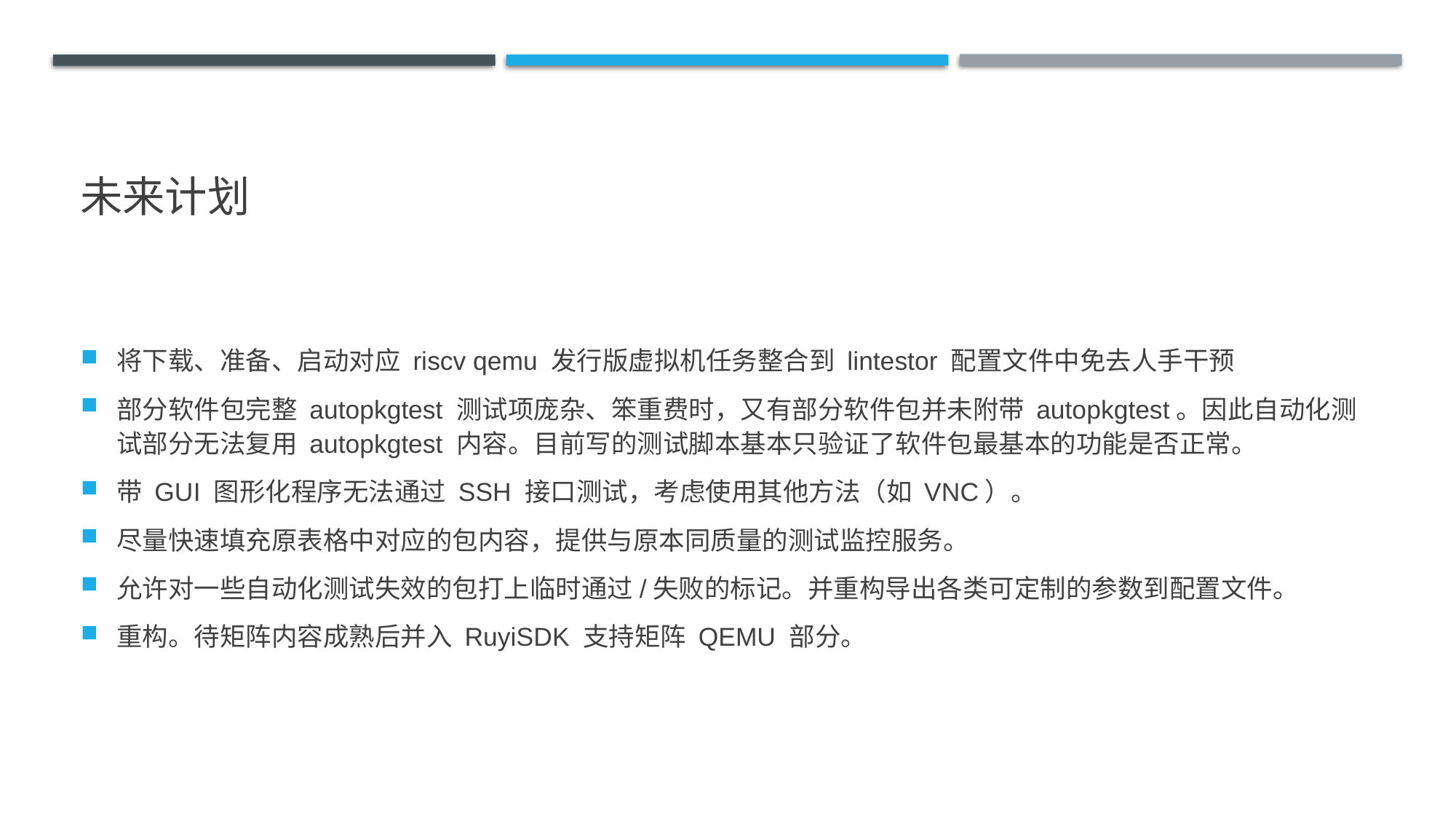

# 未来计划
将下载、准备、启动对应 riscv qemu 发行版虚拟机任务整合到 lintestor 配置文件中免去人手干预
部分软件包完整 autopkgtest 测试项庞杂、笨重费时，又有部分软件包并未附带 autopkgtest。因此自动化测试部分无法复用 autopkgtest 内容。目前写的测试脚本基本只验证了软件包最基本的功能是否正常。
带 GUI 图形化程序无法通过 SSH 接口测试，考虑使用其他方法（如 VNC）。
尽量快速填充原表格中对应的包内容，提供与原本同质量的测试监控服务。
允许对一些自动化测试失效的包打上临时通过/失败的标记。并重构导出各类可定制的参数到配置文件。
重构。待矩阵内容成熟后并入 RuyiSDK 支持矩阵 QEMU 部分。